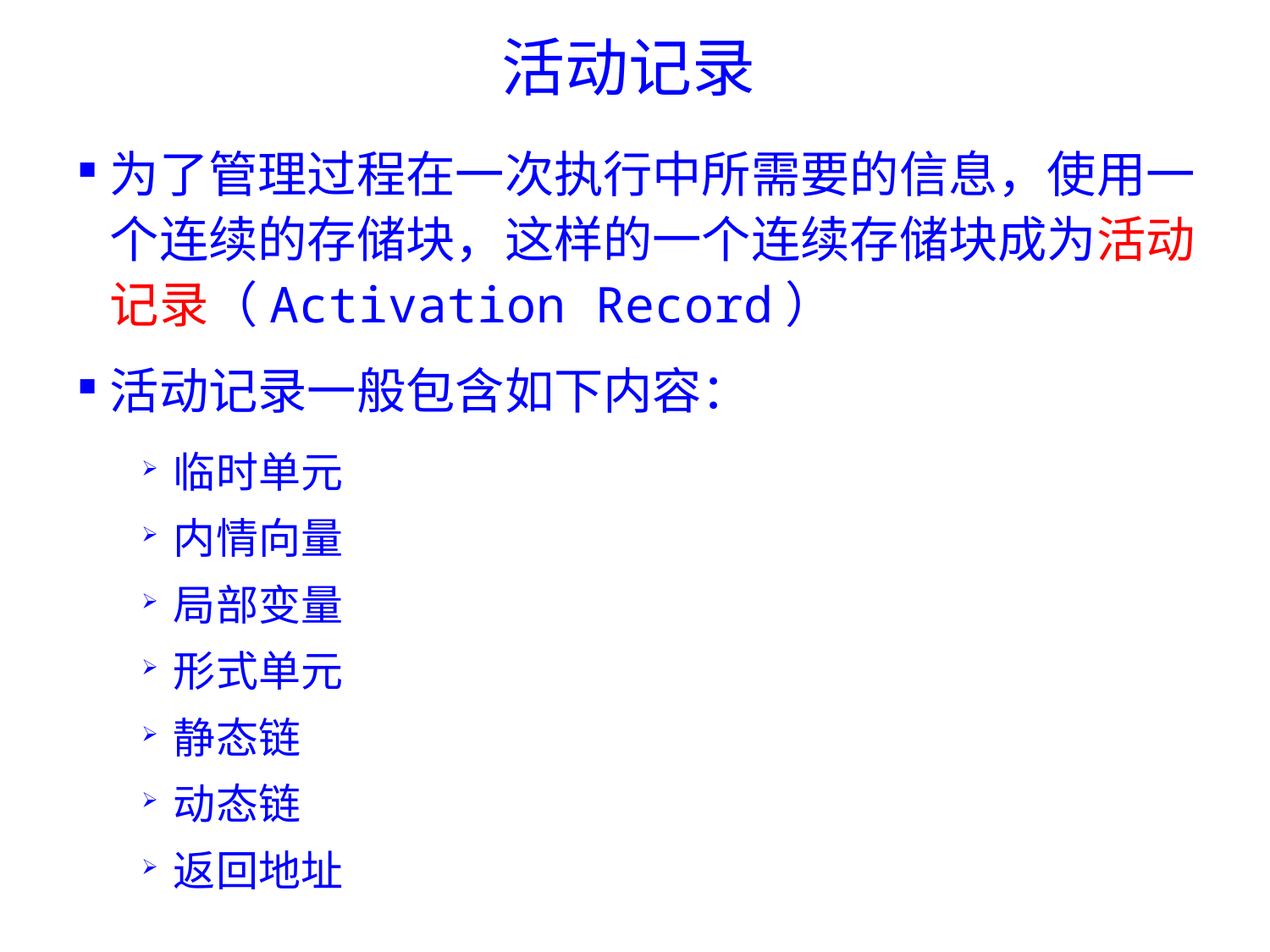

# 活动记录
为了管理过程在一次执行中所需要的信息，使用一个连续的存储块，这样的一个连续存储块成为活动记录（Activation Record）
活动记录一般包含如下内容：
临时单元
内情向量
局部变量
形式单元
静态链
动态链
返回地址